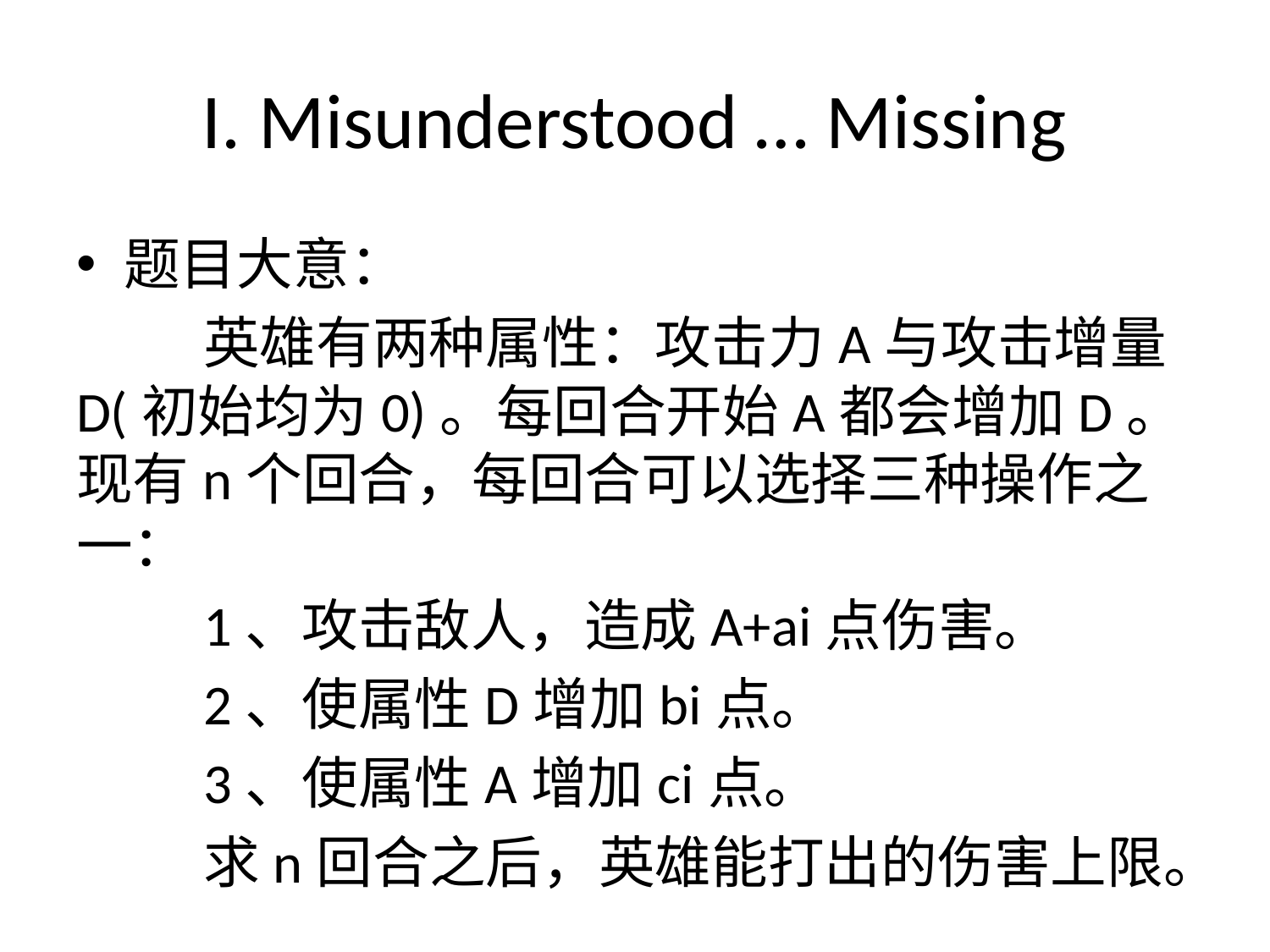

# I. Misunderstood … Missing
题目大意：
	英雄有两种属性：攻击力A与攻击增量D(初始均为0)。每回合开始A都会增加D。现有n个回合，每回合可以选择三种操作之一：
	1、攻击敌人，造成A+ai点伤害。
	2、使属性D增加bi点。
	3、使属性A增加ci点。
	求n回合之后，英雄能打出的伤害上限。